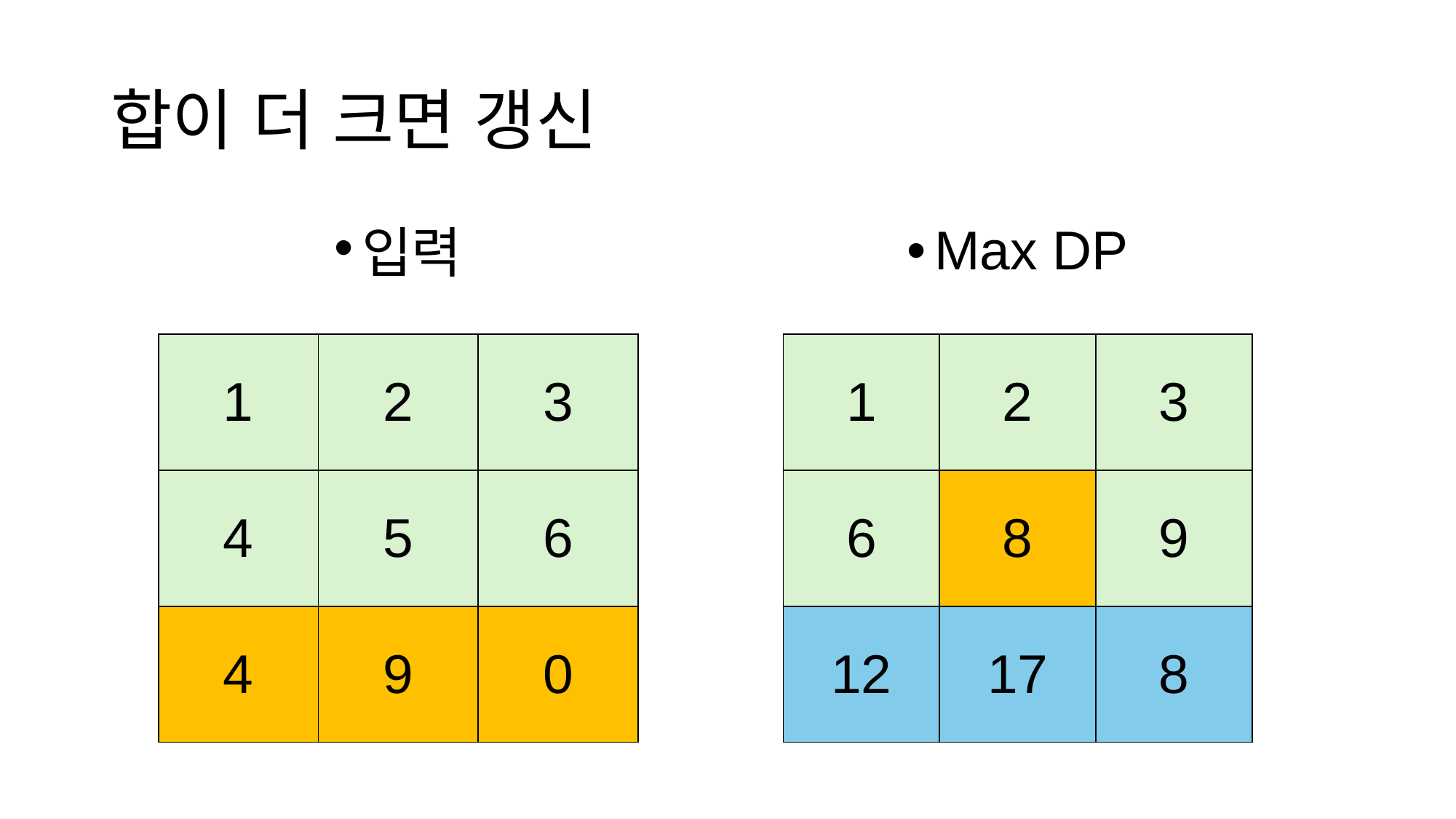

# 합이 더 크면 갱신
입력
Max DP
| 1 | 2 | 3 |
| --- | --- | --- |
| 4 | 5 | 6 |
| 4 | 9 | 0 |
| 1 | 2 | 3 |
| --- | --- | --- |
| 6 | 8 | 9 |
| 12 | 17 | 8 |